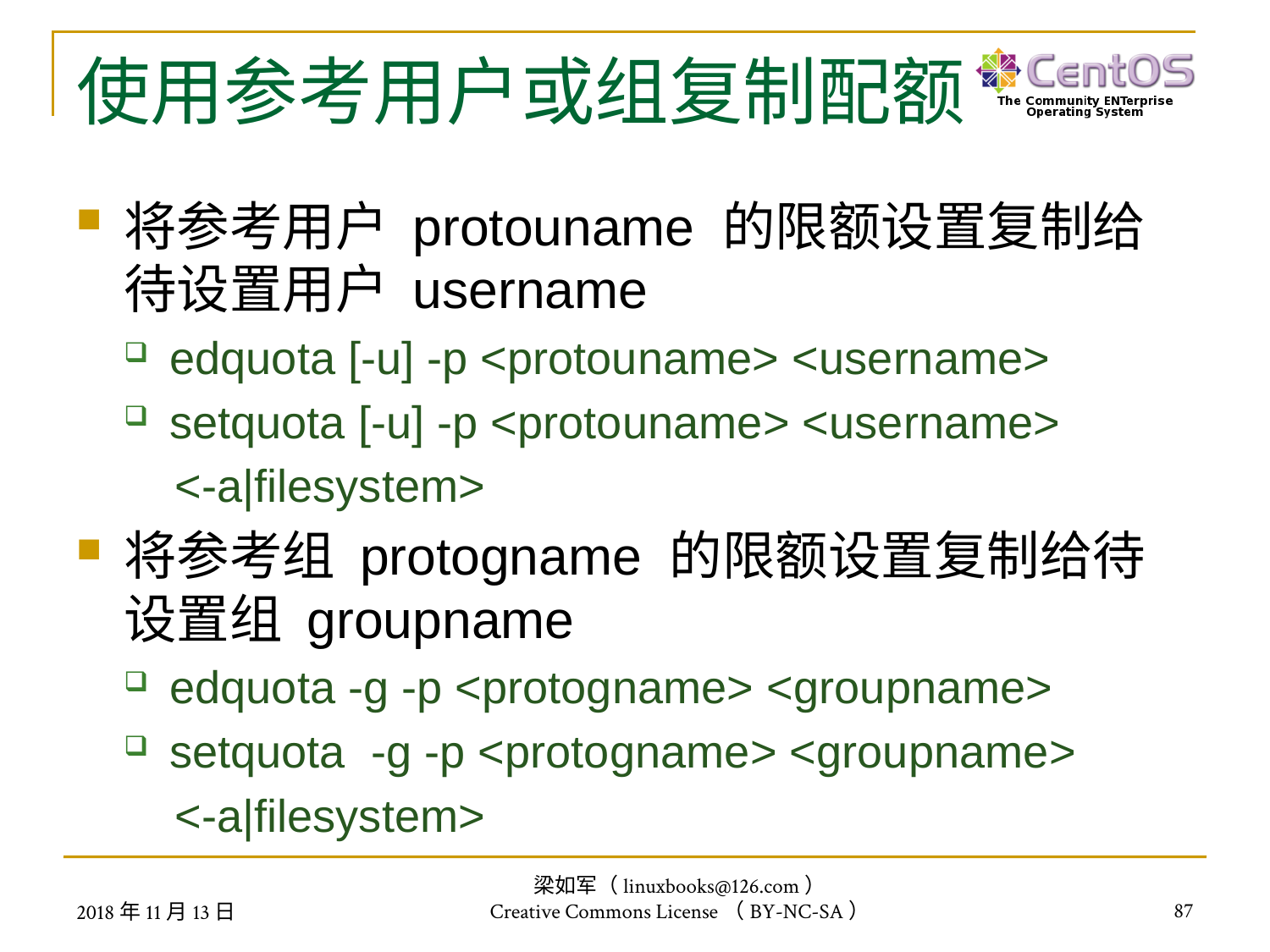

# 使用参考用户或组复制配额
将参考用户 protouname 的限额设置复制给待设置用户 username
edquota [-u] -p <protouname> <username>
setquota [-u] -p <protouname> <username>
    <-a|filesystem>
将参考组 protogname 的限额设置复制给待设置组 groupname
edquota -g -p <protogname> <groupname>
setquota  -g -p <protogname> <groupname>
    <-a|filesystem>
梁如军（linuxbooks@126.com）
Creative Commons License（BY-NC-SA）
2018年11月13日
87